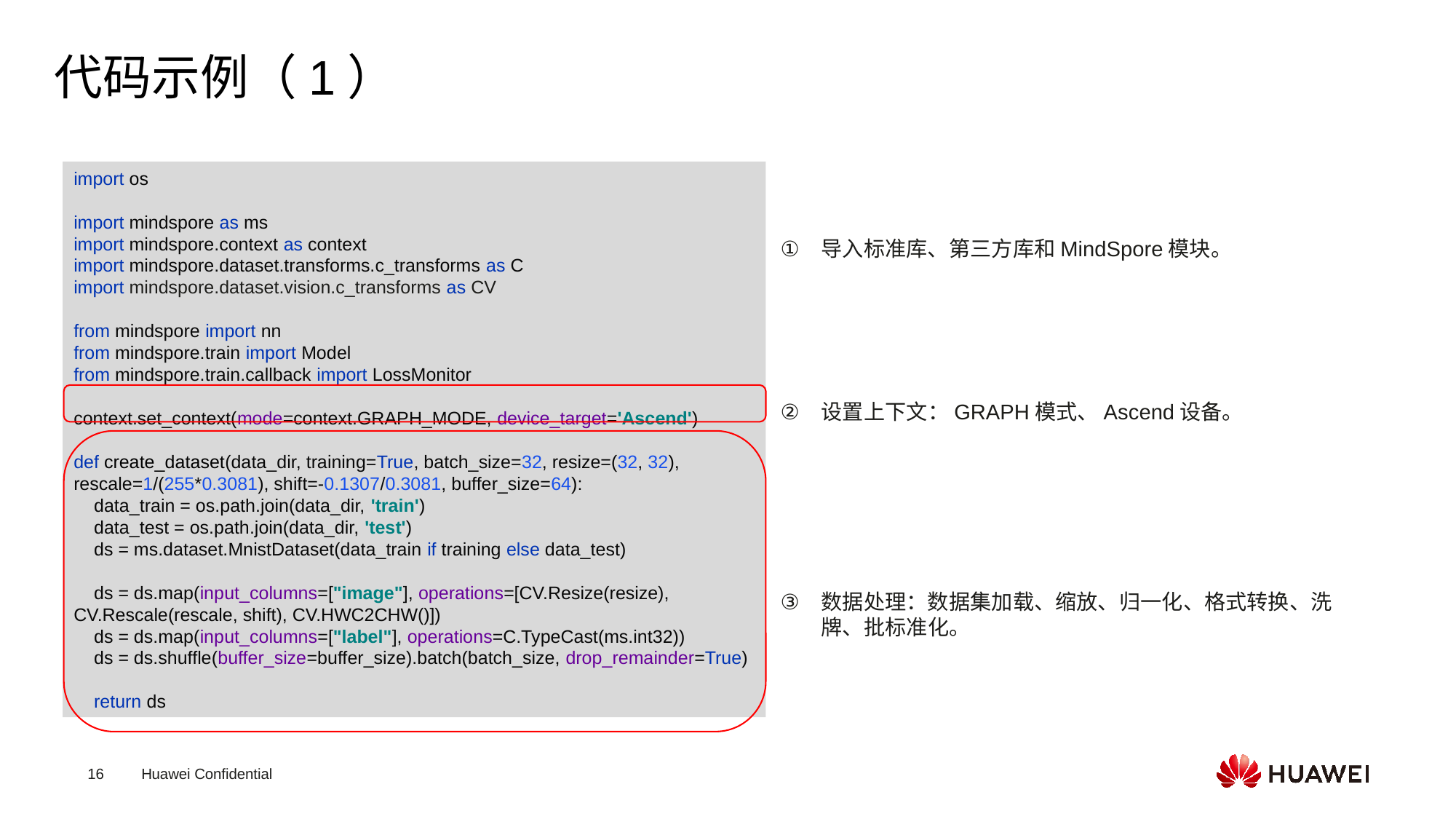

# 代码示例（1）

import os
import mindspore as ms
import mindspore.context as context
import mindspore.dataset.transforms.c_transforms as C
import mindspore.dataset.vision.c_transforms as CV
from mindspore import nn
from mindspore.train import Model
from mindspore.train.callback import LossMonitor
context.set_context(mode=context.GRAPH_MODE, device_target='Ascend')
def create_dataset(data_dir, training=True, batch_size=32, resize=(32, 32), rescale=1/(255*0.3081), shift=-0.1307/0.3081, buffer_size=64):
    data_train = os.path.join(data_dir, 'train')
    data_test = os.path.join(data_dir, 'test')
    ds = ms.dataset.MnistDataset(data_train if training else data_test)
    ds = ds.map(input_columns=["image"], operations=[CV.Resize(resize), CV.Rescale(rescale, shift), CV.HWC2CHW()])
    ds = ds.map(input_columns=["label"], operations=C.TypeCast(ms.int32))
    ds = ds.shuffle(buffer_size=buffer_size).batch(batch_size, drop_remainder=True)
    return ds
导入标准库、第三方库和MindSpore模块。

设置上下文：GRAPH模式、Ascend设备。

数据处理：数据集加载、缩放、归一化、格式转换、洗牌、批标准化。